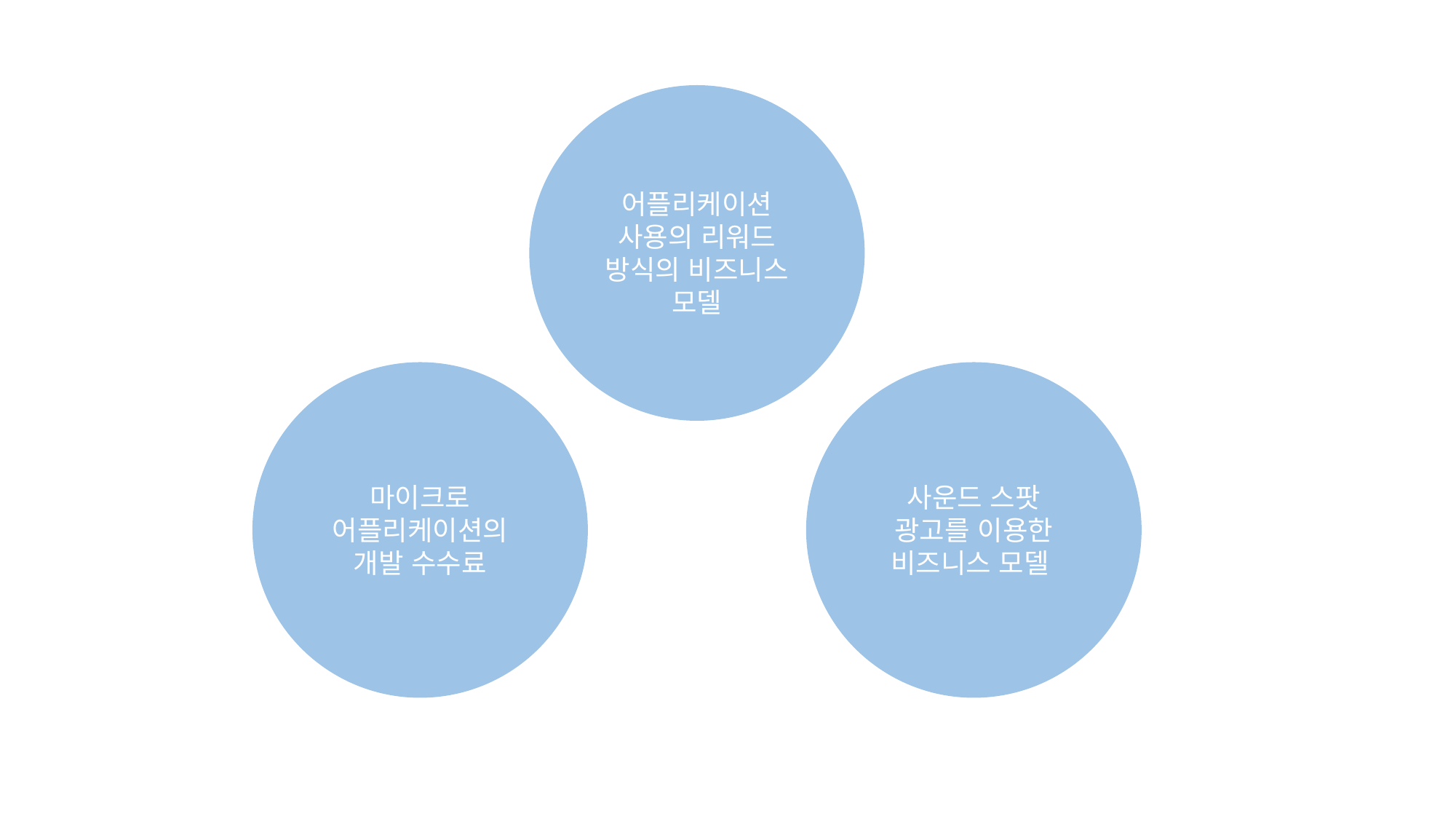

어플리케이션 사용의 리워드 방식의 비즈니스 모델
마이크로 어플리케이션의 개발 수수료
사운드 스팟 광고를 이용한 비즈니스 모델